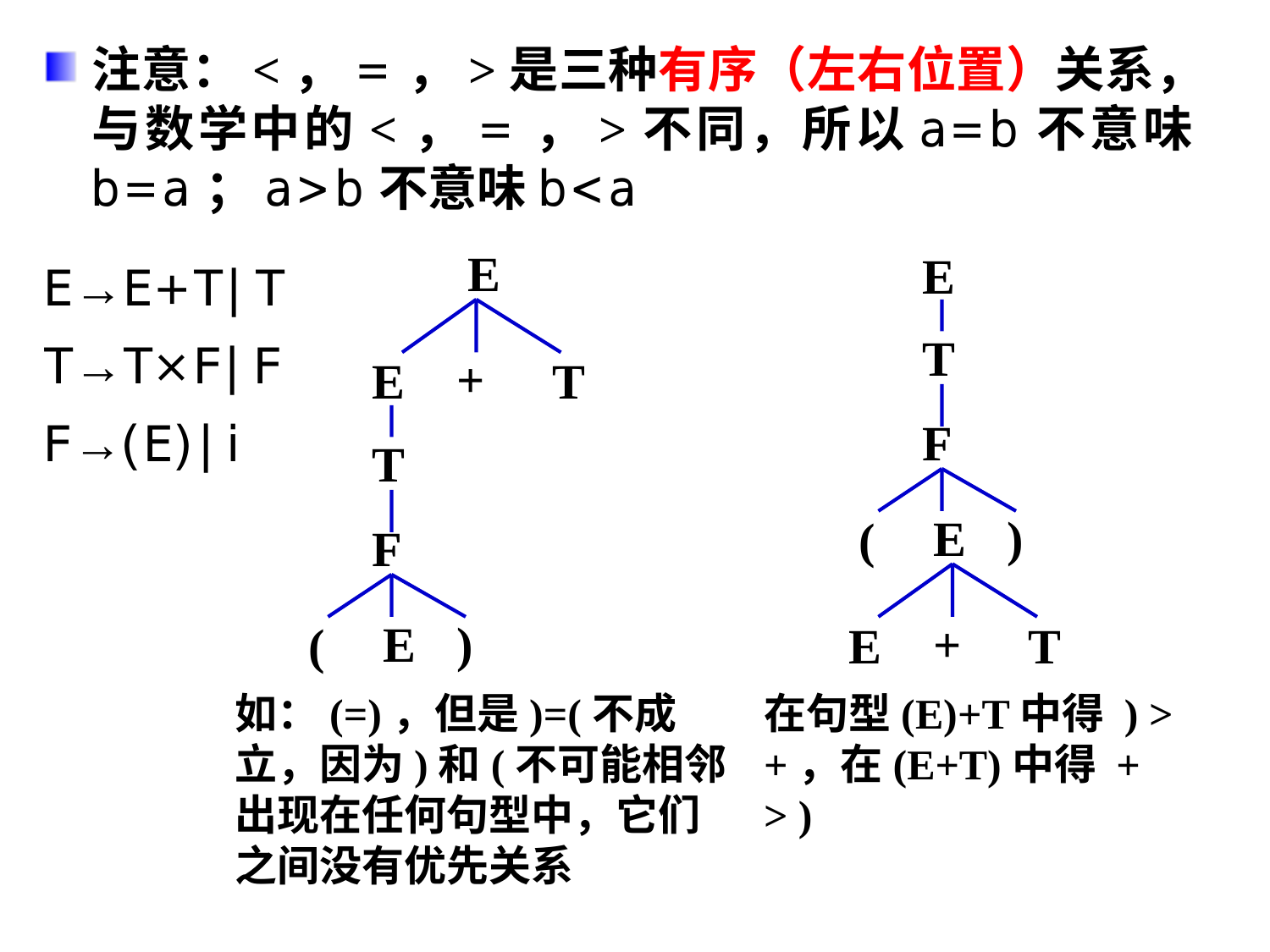

注意：<，=，>是三种有序（左右位置）关系，与数学中的<，=，>不同，所以a=b不意味b=a；a>b不意味b<a
E

+
E
T

T

F

E
)
(
E

T

F

E
)
(

+
E
T
E→E+T|T
T→T×F|F
F→(E)|i
如：(=)，但是)=(不成立，因为)和(不可能相邻出现在任何句型中，它们之间没有优先关系
在句型(E)+T中得 ) > +，在(E+T)中得 + > )